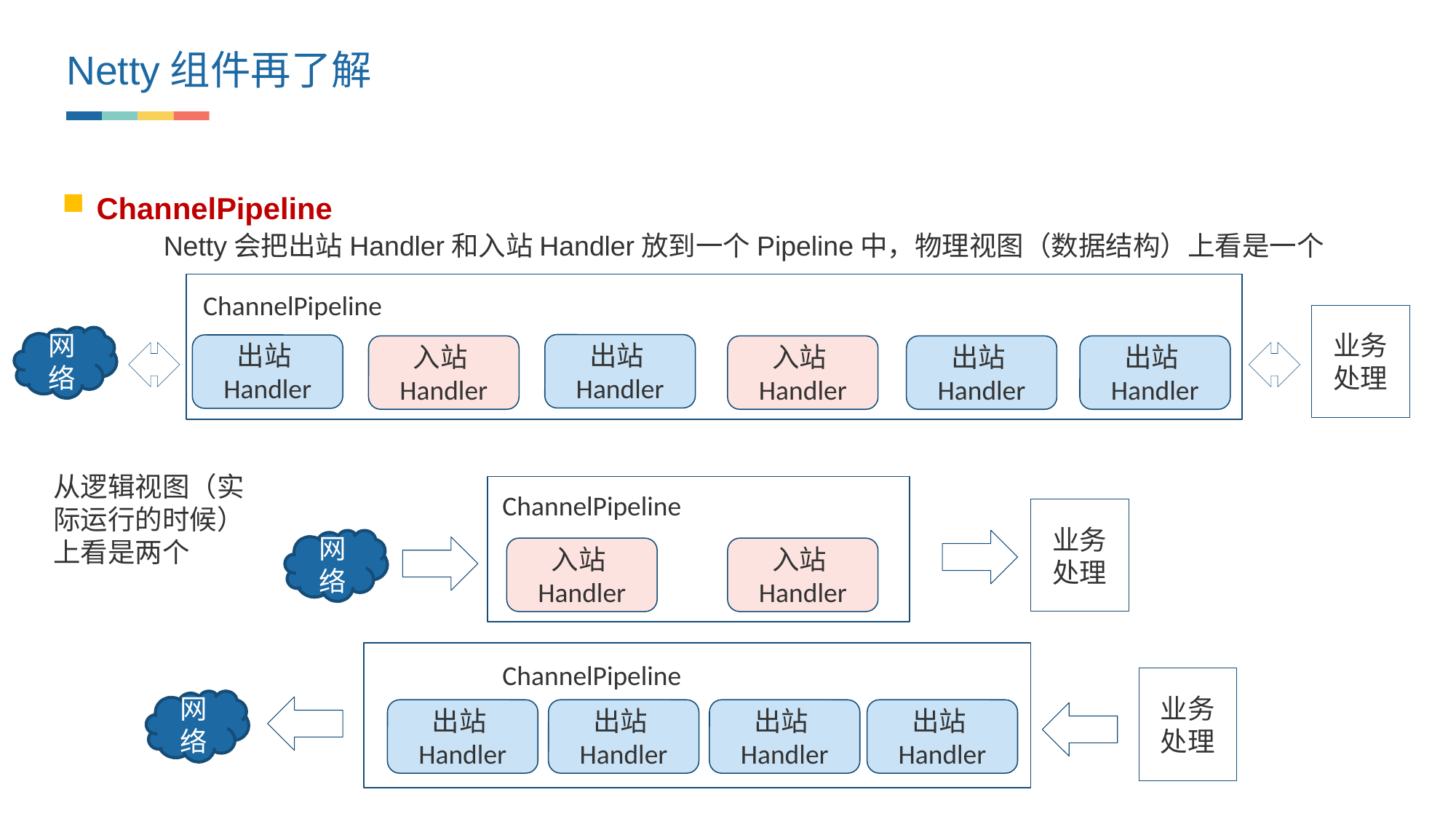

Netty组件再了解

ChannelPipeline
Netty会把出站Handler和入站Handler放到一个Pipeline中，物理视图（数据结构）上看是一个

ChannelPipeline
业务
处理
网络
出站Handler
出站Handler
入站Handler
入站Handler
出站Handler
出站Handler

从逻辑视图（实际运行的时候）上看是两个

ChannelPipeline
业务
处理
网络

入站Handler
入站Handler

ChannelPipeline
业务
处理
网络

出站Handler
出站Handler
出站Handler
出站Handler